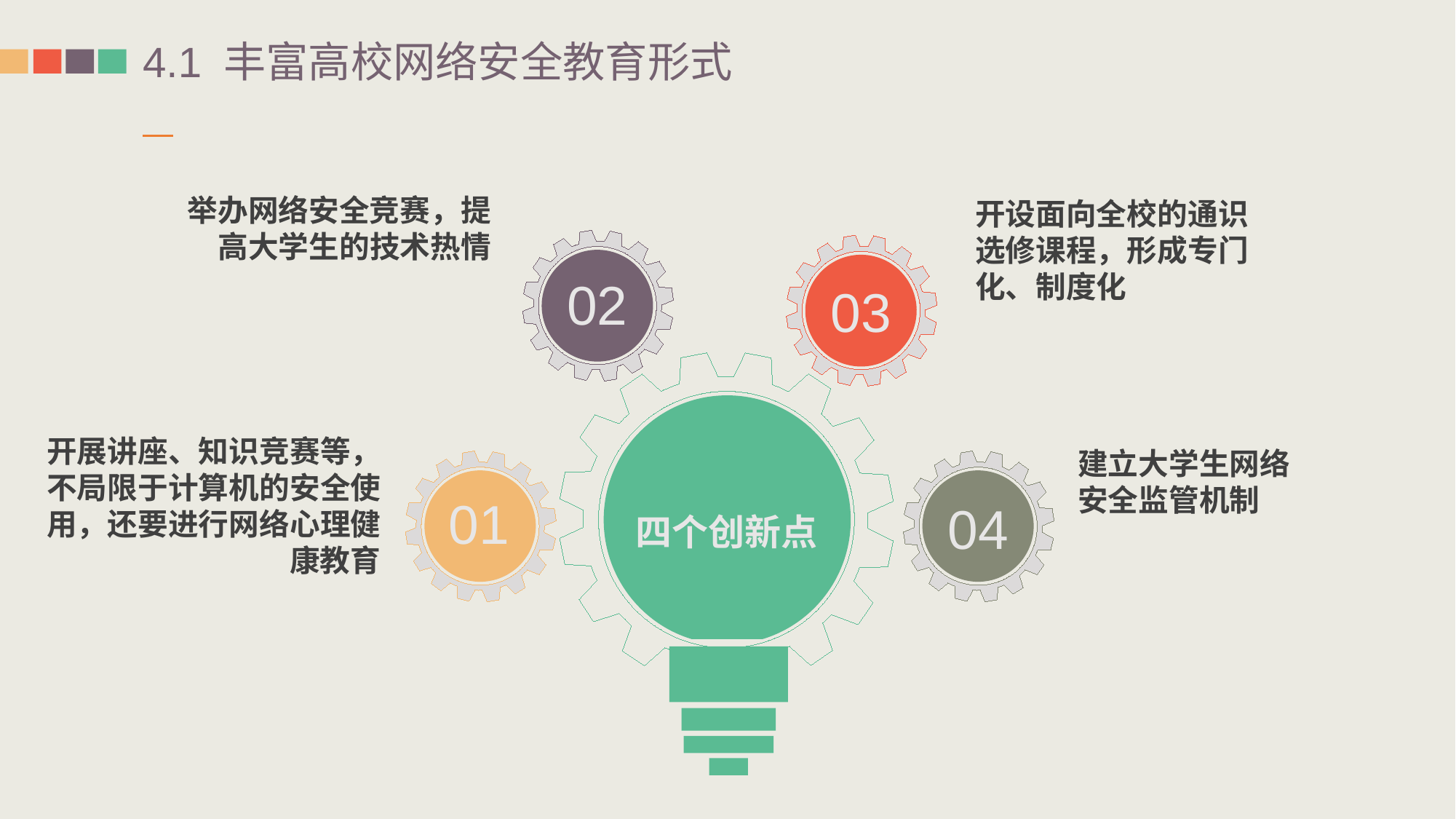

4.1 丰富高校网络安全教育形式

举办网络安全竞赛，提高大学生的技术热情
开设面向全校的通识选修课程，形成专门化、制度化

02

03

四个创新点

开展讲座、知识竞赛等，不局限于计算机的安全使用，还要进行网络心理健康教育
建立大学生网络安全监管机制

01

04